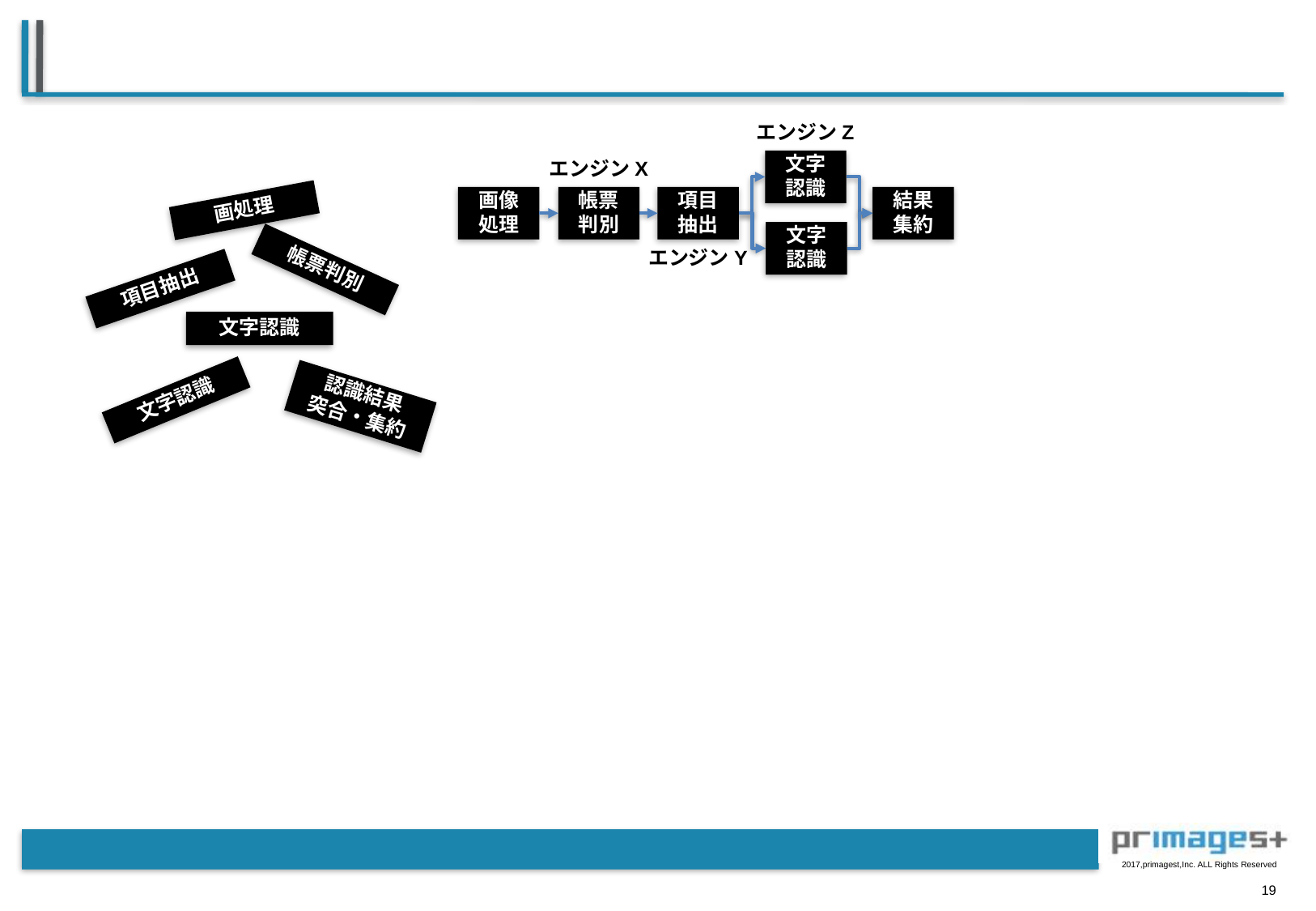

エンジンZ
エンジンX
文字
認識
画像
処理
帳票
判別
項目
抽出
結果
集約
画処理
帳票判別
項目抽出
文字認識
認識結果
突合・集約
文字認識
文字
認識
エンジンY
19